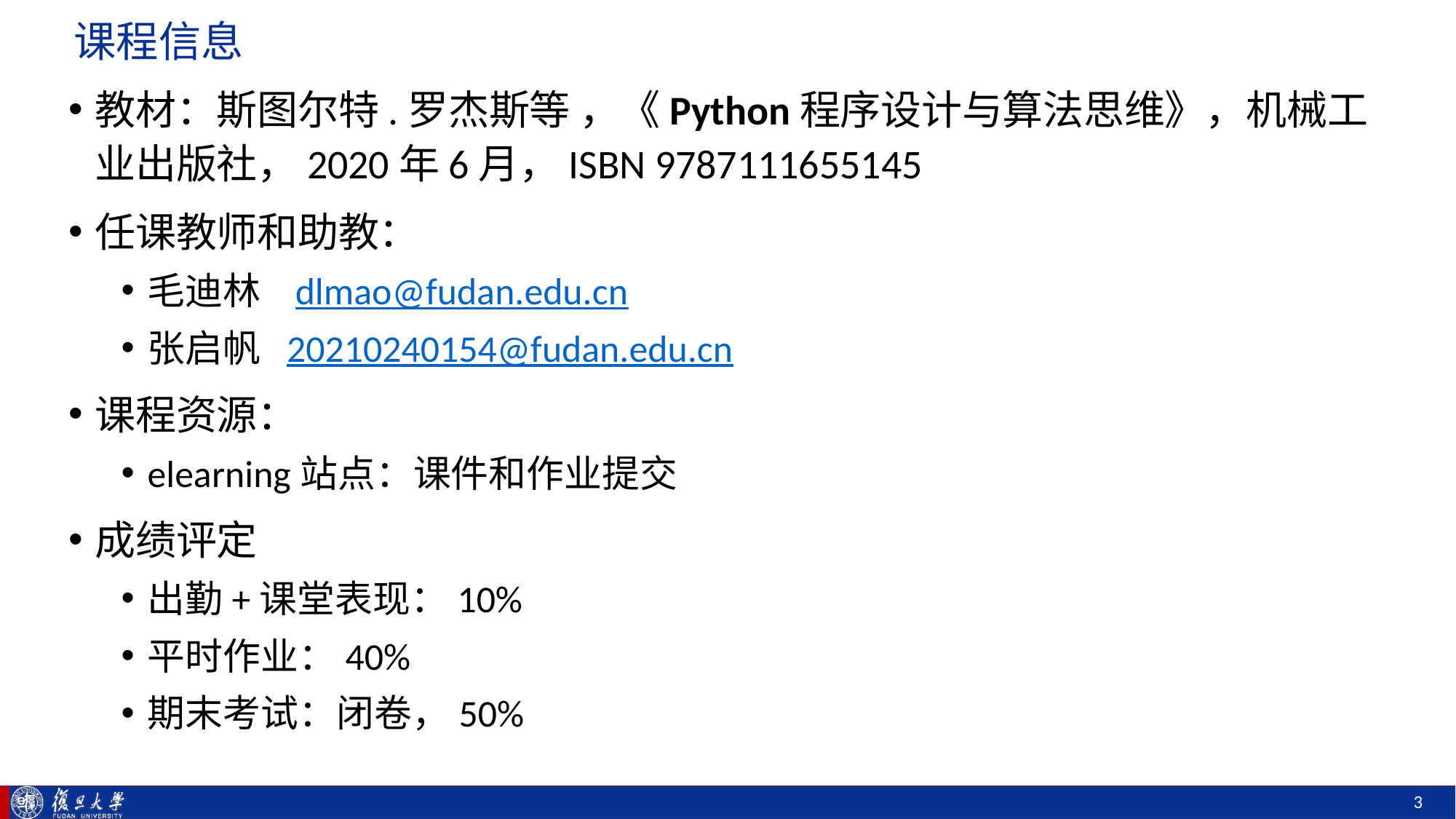

# 课程信息
教材：斯图尔特.罗杰斯等 ，《Python程序设计与算法思维》，机械工业出版社，2020年6月，ISBN 9787111655145
任课教师和助教：
毛迪林   dlmao@fudan.edu.cn
张启帆  20210240154@fudan.edu.cn
课程资源：
elearning站点：课件和作业提交
成绩评定
出勤+课堂表现：10%
平时作业：40%
期末考试：闭卷，50%